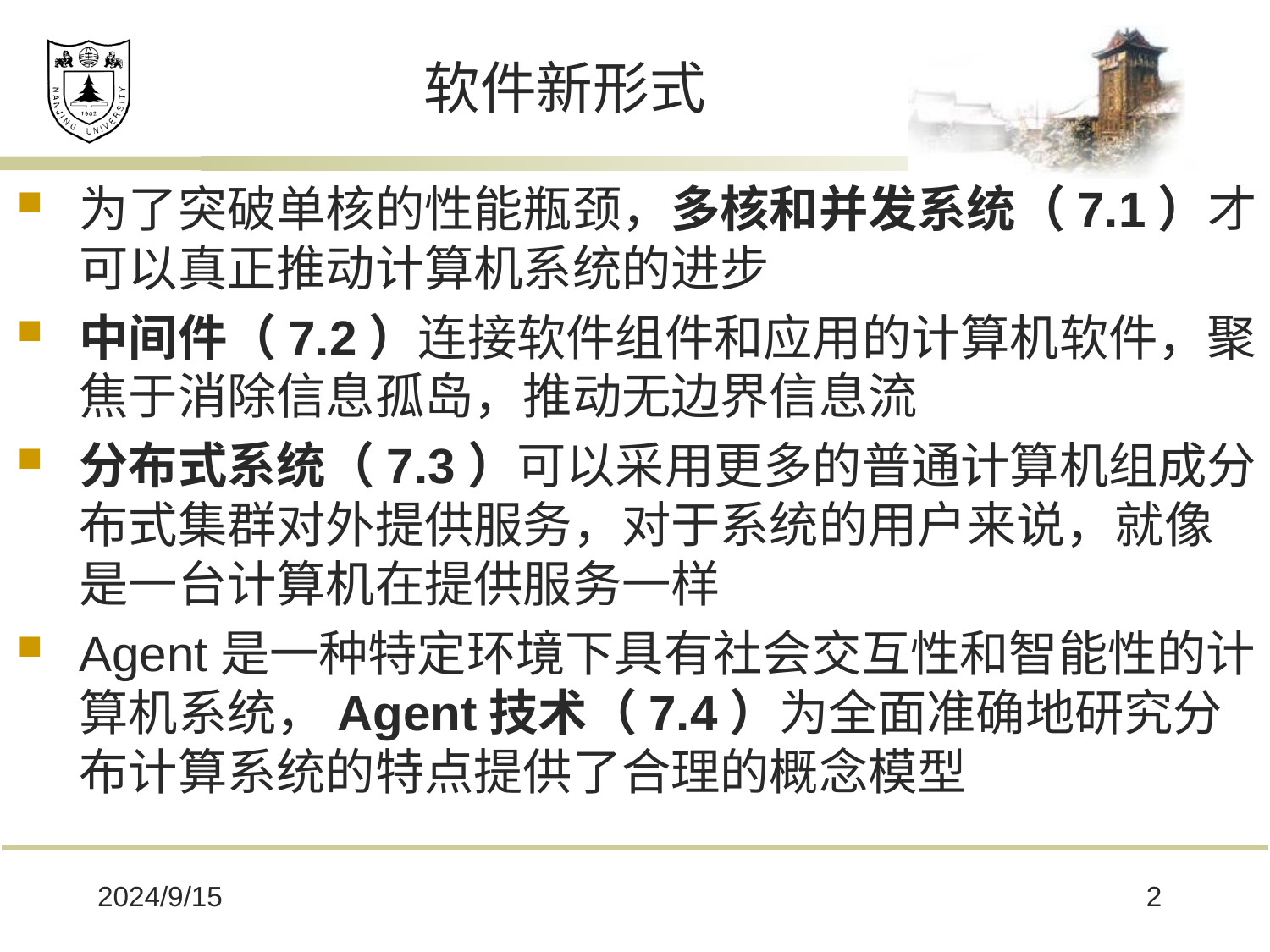

# 软件新形式
为了突破单核的性能瓶颈，多核和并发系统（7.1）才可以真正推动计算机系统的进步
中间件（7.2）连接软件组件和应用的计算机软件，聚焦于消除信息孤岛，推动无边界信息流
分布式系统（7.3）可以采用更多的普通计算机组成分布式集群对外提供服务，对于系统的用户来说，就像是一台计算机在提供服务一样
Agent是一种特定环境下具有社会交互性和智能性的计算机系统，Agent技术（7.4）为全面准确地研究分布计算系统的特点提供了合理的概念模型
2024/9/15
2